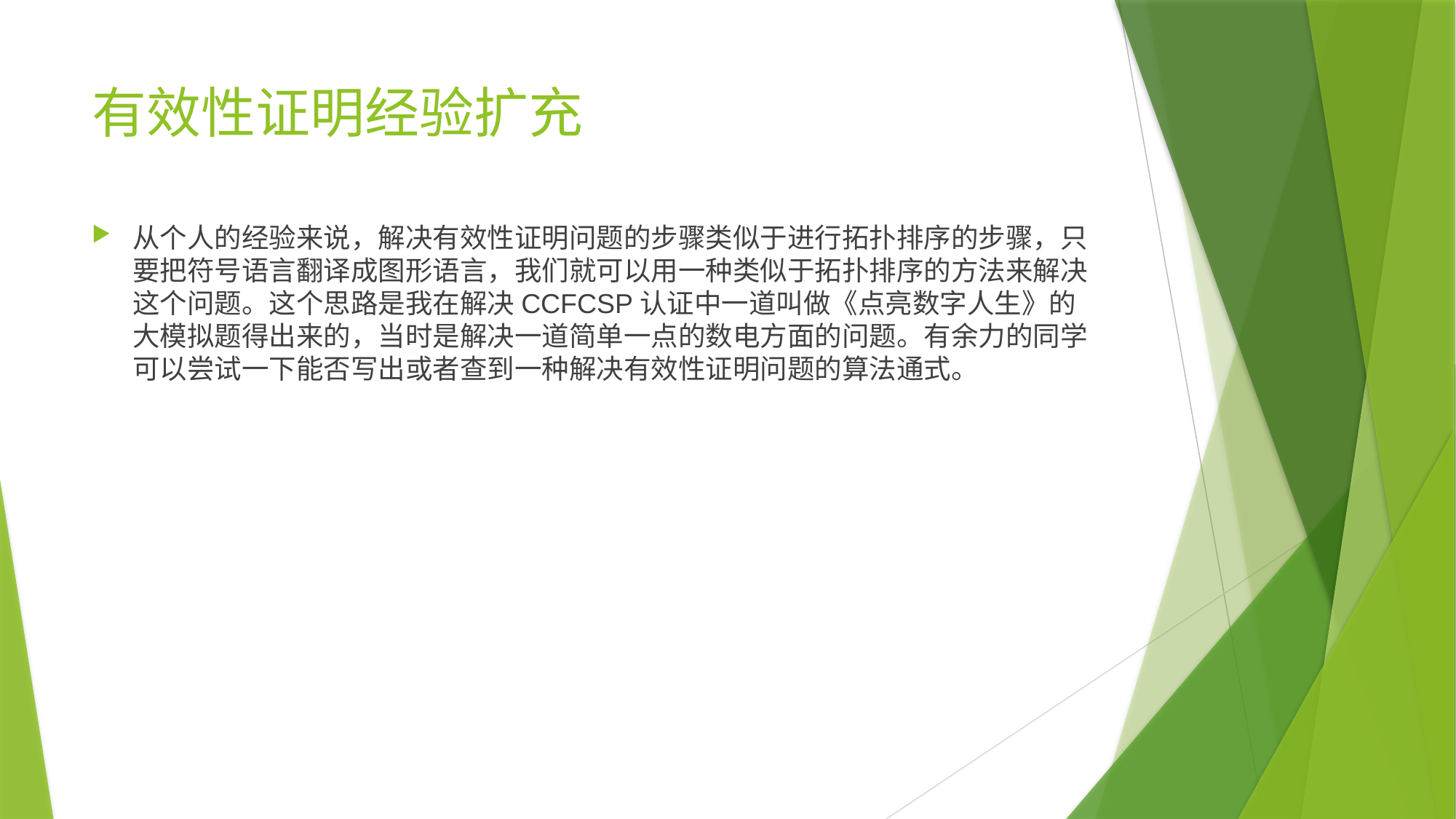

# 有效性证明经验扩充
从个人的经验来说，解决有效性证明问题的步骤类似于进行拓扑排序的步骤，只要把符号语言翻译成图形语言，我们就可以用一种类似于拓扑排序的方法来解决这个问题。这个思路是我在解决CCFCSP认证中一道叫做《点亮数字人生》的大模拟题得出来的，当时是解决一道简单一点的数电方面的问题。有余力的同学可以尝试一下能否写出或者查到一种解决有效性证明问题的算法通式。